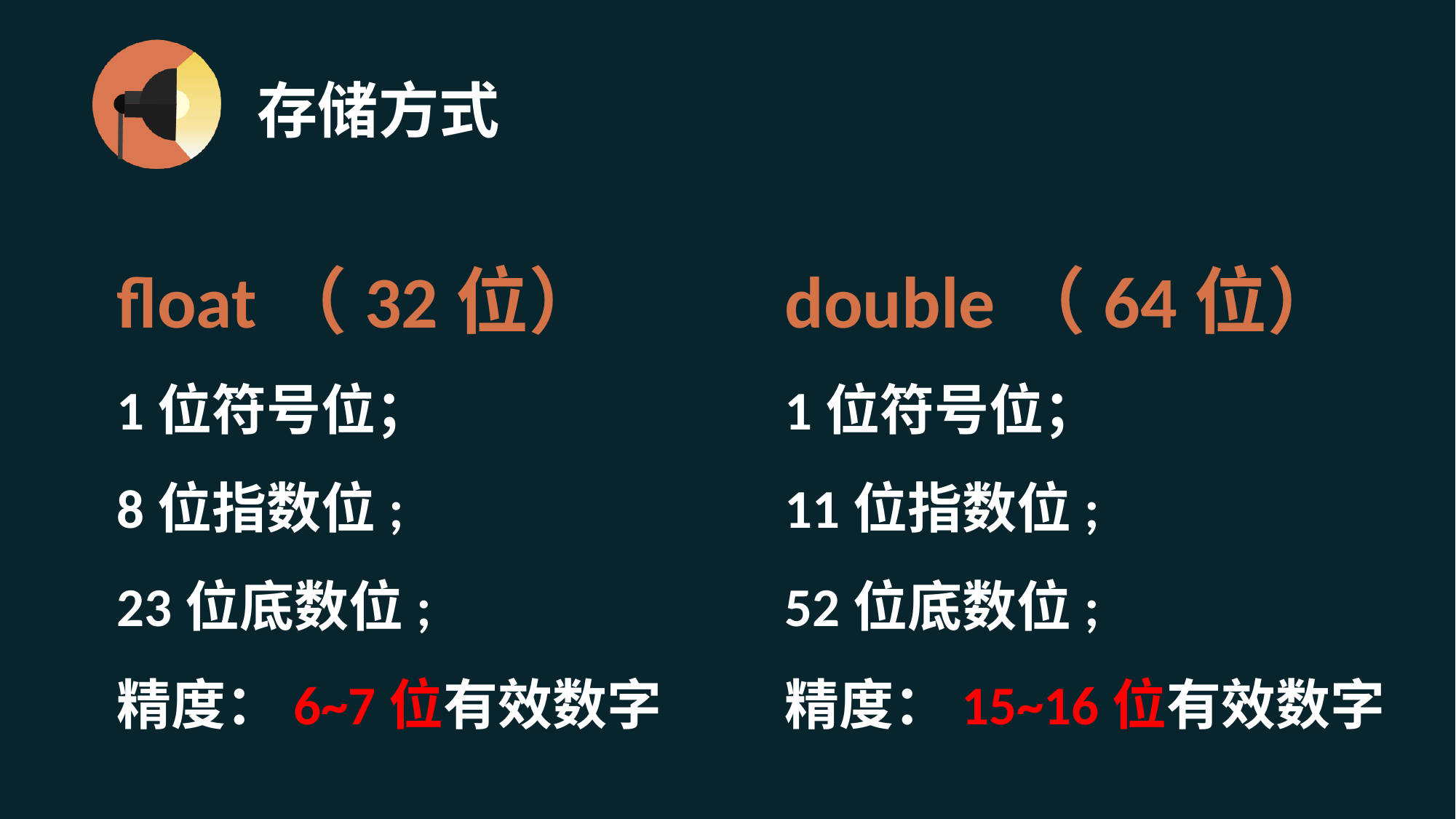

# 存储方式
float（32位）
1位符号位；
8位指数位;
23位底数位;
精度：6~7位有效数字
double（64位）
1位符号位；
11位指数位;
52位底数位;
精度：15~16位有效数字